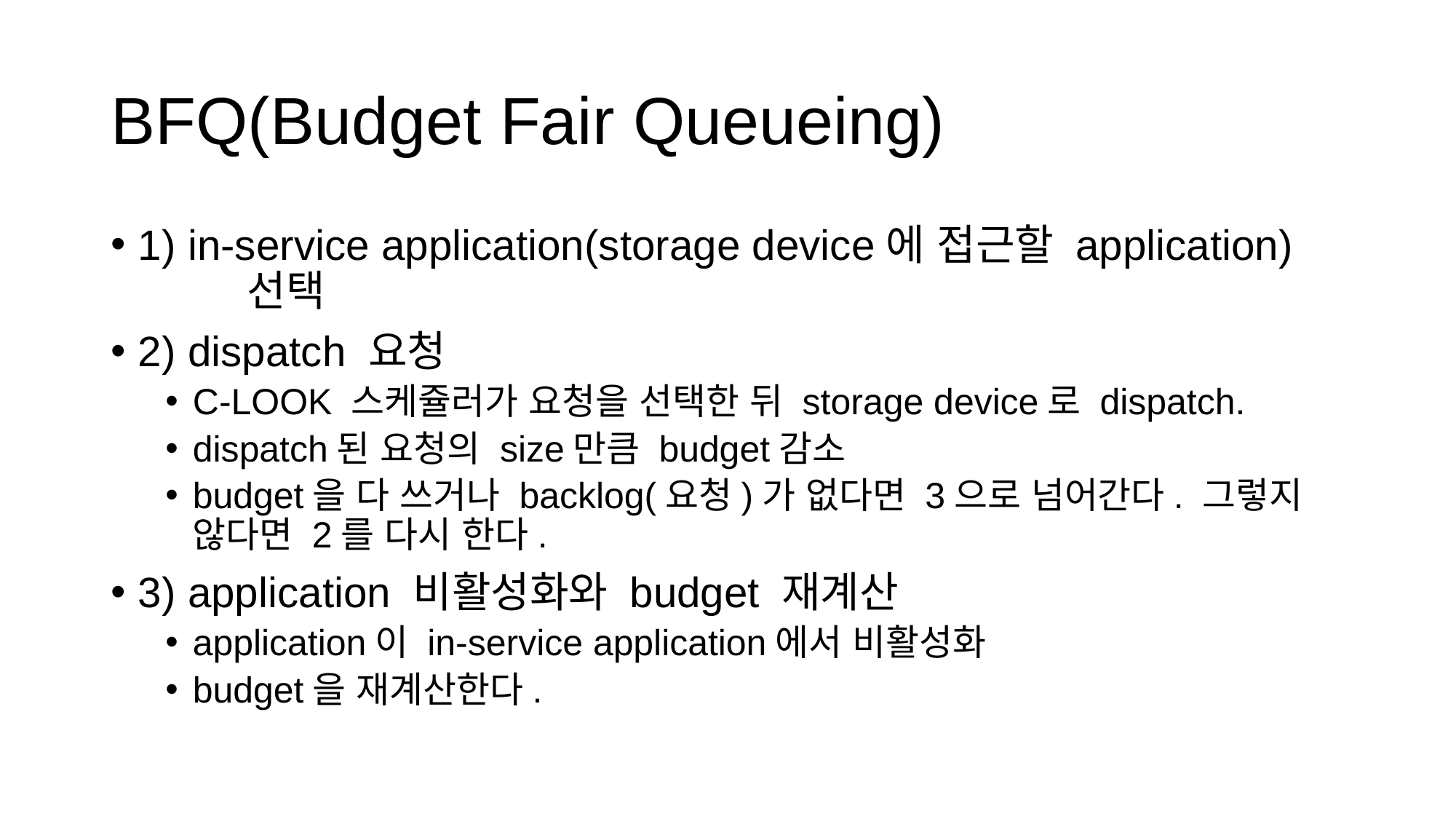

# BFQ(Budget Fair Queueing)
1) in-service application(storage device에 접근할 application)       	선택
2) dispatch 요청
C-LOOK 스케쥴러가 요청을 선택한 뒤 storage device로 dispatch.
dispatch된 요청의 size만큼 budget감소
budget을 다 쓰거나 backlog(요청)가 없다면 3으로 넘어간다. 그렇지 않다면 2를 다시 한다.
3) application 비활성화와 budget 재계산
application이 in-service application에서 비활성화
budget을 재계산한다.